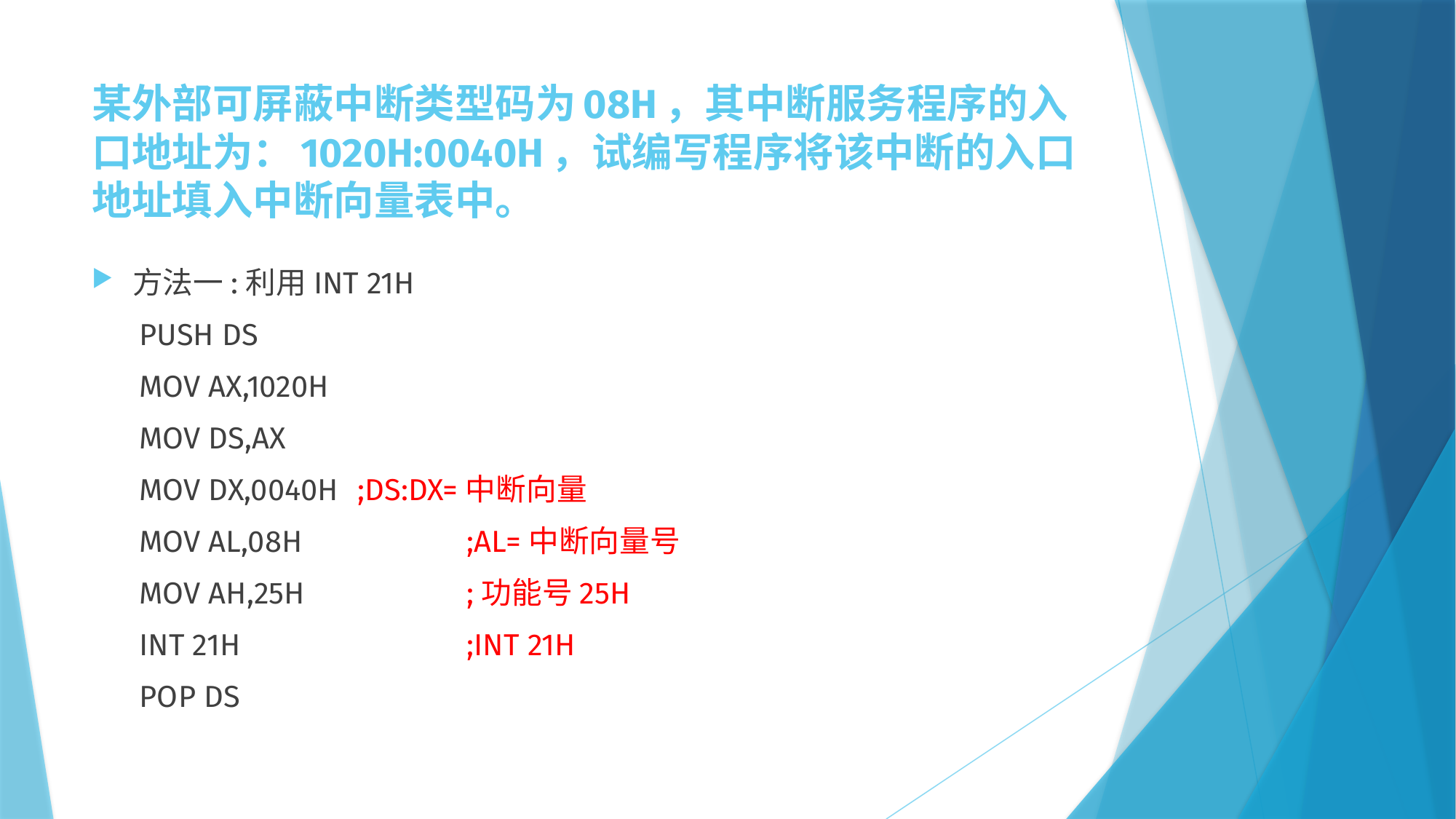

# 某外部可屏蔽中断类型码为08H，其中断服务程序的入口地址为：1020H:0040H，试编写程序将该中断的入口地址填入中断向量表中。
方法一:利用INT 21H
PUSH DS
MOV AX,1020H
MOV DS,AX
MOV DX,0040H	;DS:DX=中断向量
MOV AL,08H		;AL=中断向量号
MOV AH,25H		;功能号25H
INT 21H			;INT 21H
POP DS